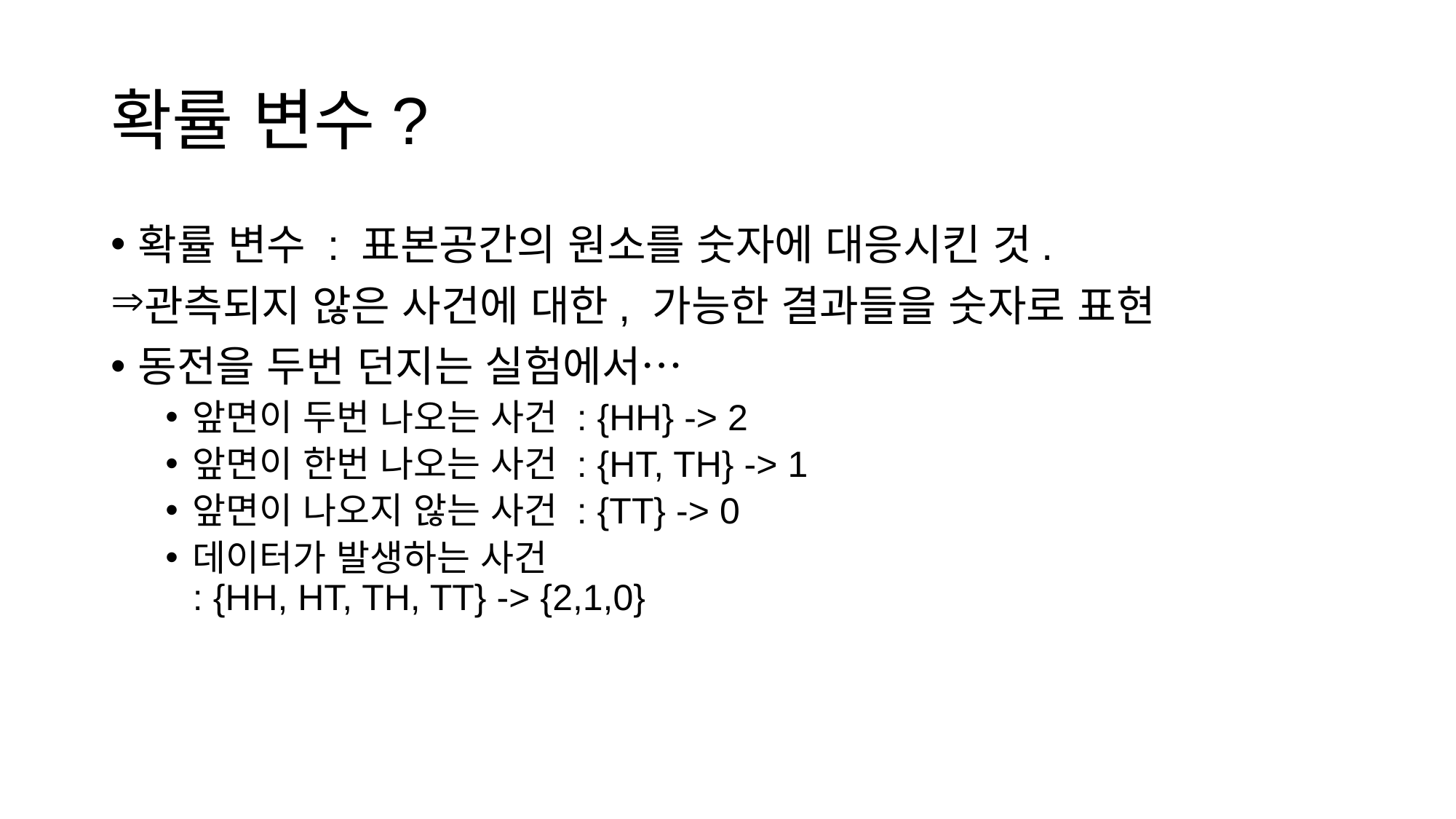

# 확률 변수?
확률 변수 : 표본공간의 원소를 숫자에 대응시킨 것.
관측되지 않은 사건에 대한, 가능한 결과들을 숫자로 표현
동전을 두번 던지는 실험에서…
앞면이 두번 나오는 사건 : {HH} -> 2
앞면이 한번 나오는 사건 : {HT, TH} -> 1
앞면이 나오지 않는 사건 : {TT} -> 0
데이터가 발생하는 사건
: {HH, HT, TH, TT} -> {2,1,0}